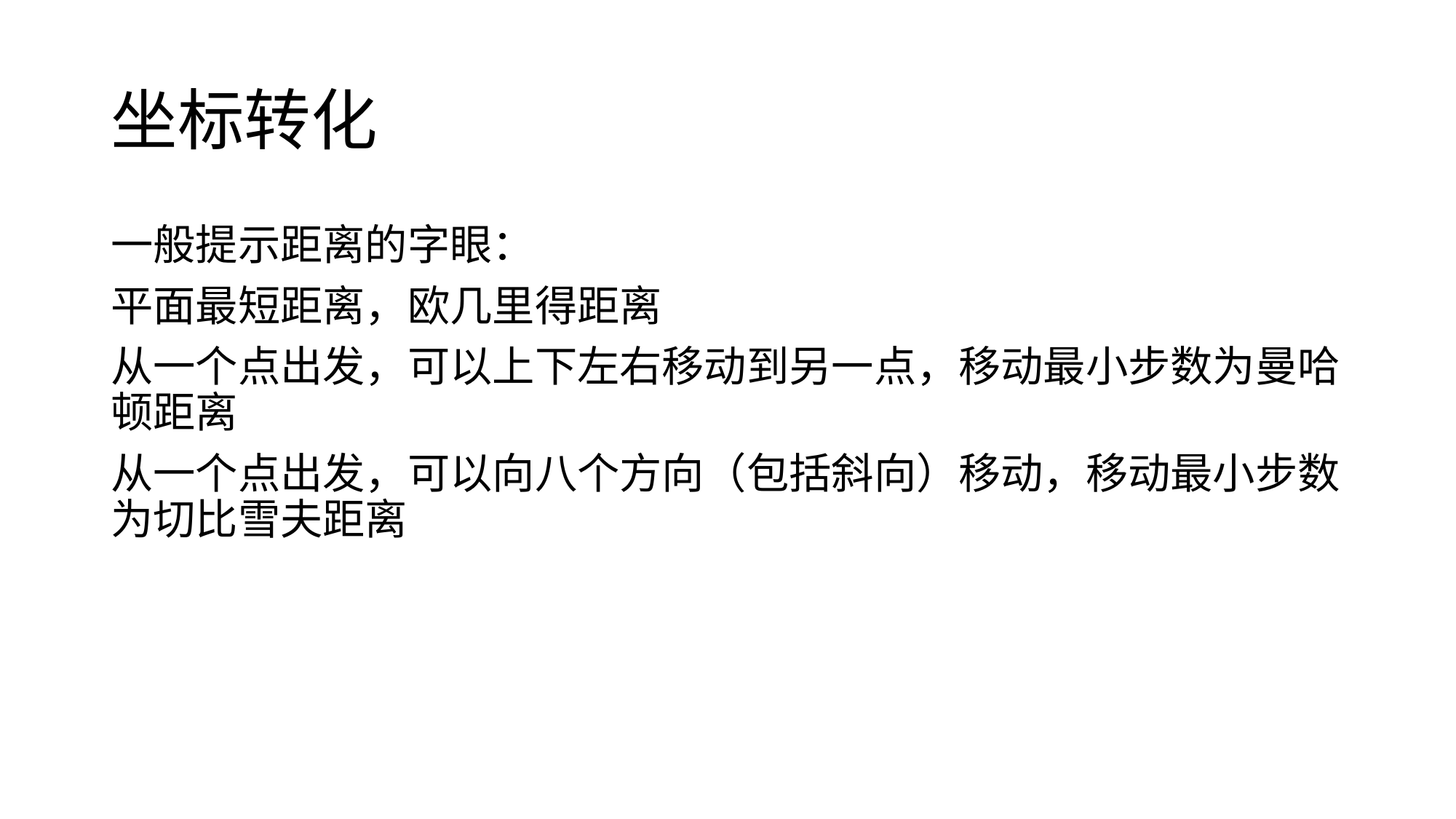

# 坐标转化
一般提示距离的字眼：
平面最短距离，欧几里得距离
从一个点出发，可以上下左右移动到另一点，移动最小步数为曼哈顿距离
从一个点出发，可以向八个方向（包括斜向）移动，移动最小步数为切比雪夫距离